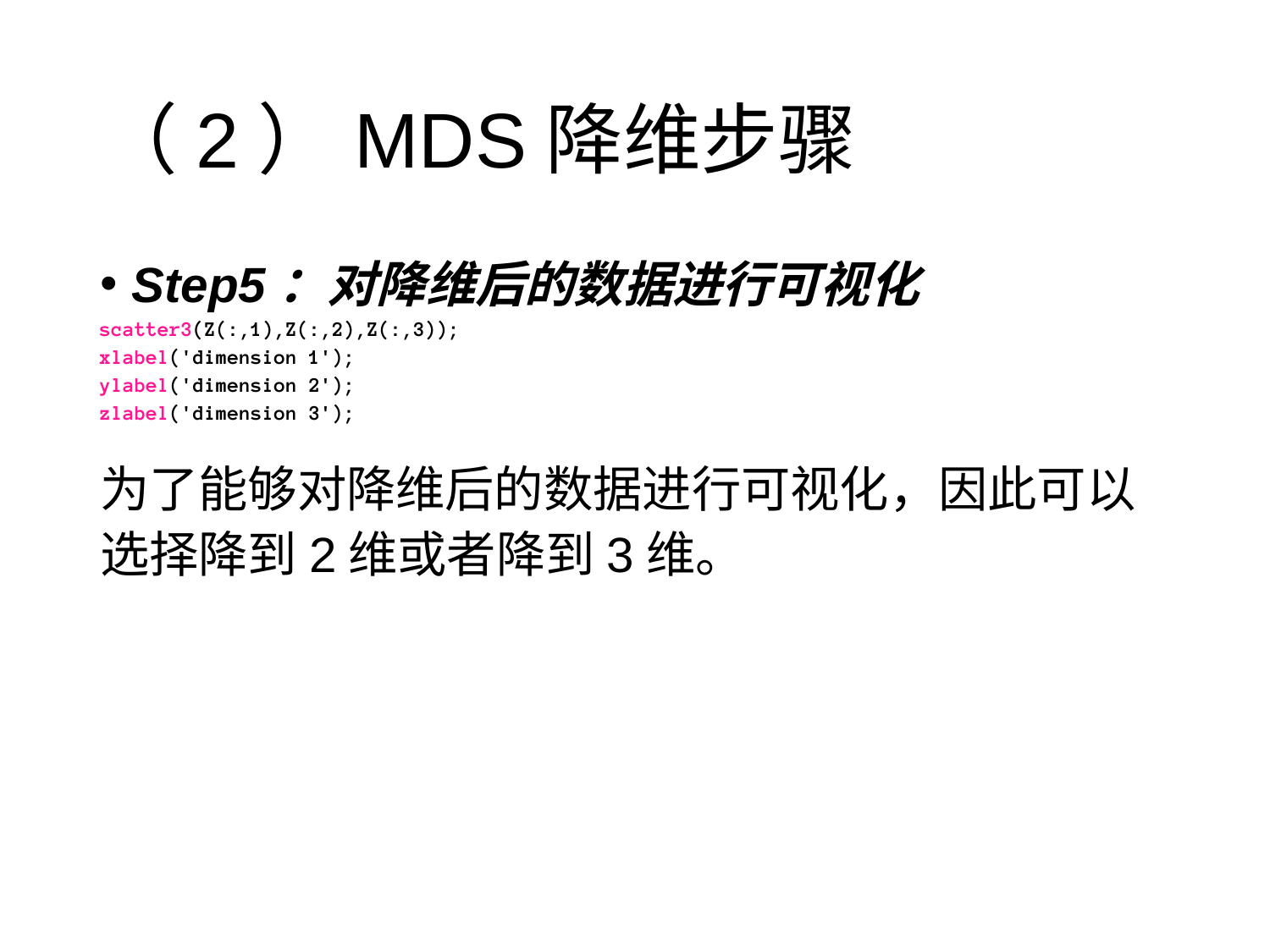

# （2）MDS降维步骤
Step5：对降维后的数据进行可视化
scatter3(Z(:,1),Z(:,2),Z(:,3));
xlabel('dimension 1');
ylabel('dimension 2');
zlabel('dimension 3');

为了能够对降维后的数据进行可视化，因此可以选择降到2维或者降到3维。